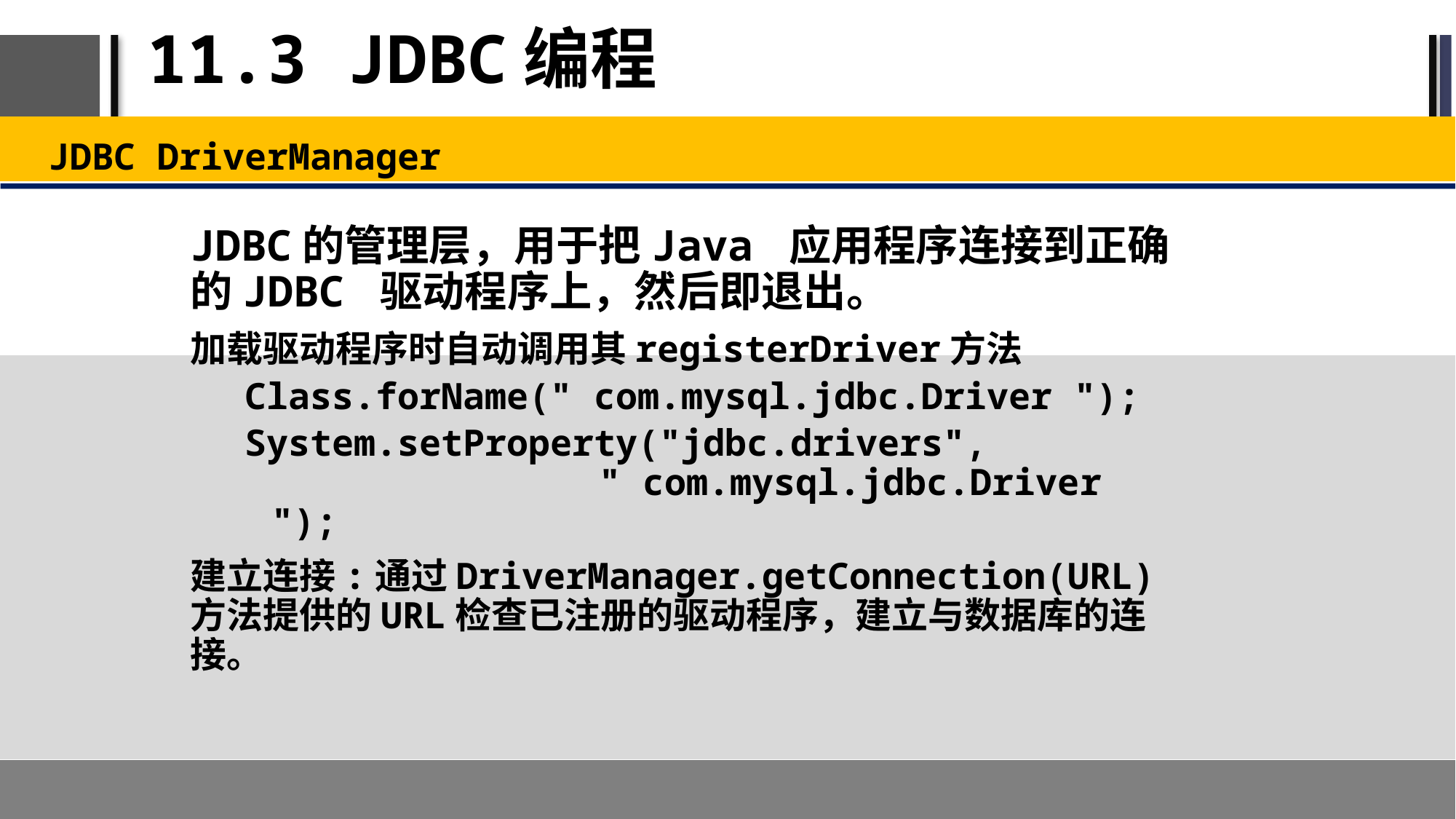

# 11.3 JDBC编程

JDBC DriverManager

JDBC的管理层，用于把Java 应用程序连接到正确的JDBC 驱动程序上，然后即退出。
加载驱动程序时自动调用其registerDriver方法
Class.forName(" com.mysql.jdbc.Driver ");
System.setProperty("jdbc.drivers",					" com.mysql.jdbc.Driver ");
建立连接:通过DriverManager.getConnection(URL)方法提供的URL检查已注册的驱动程序，建立与数据库的连接。